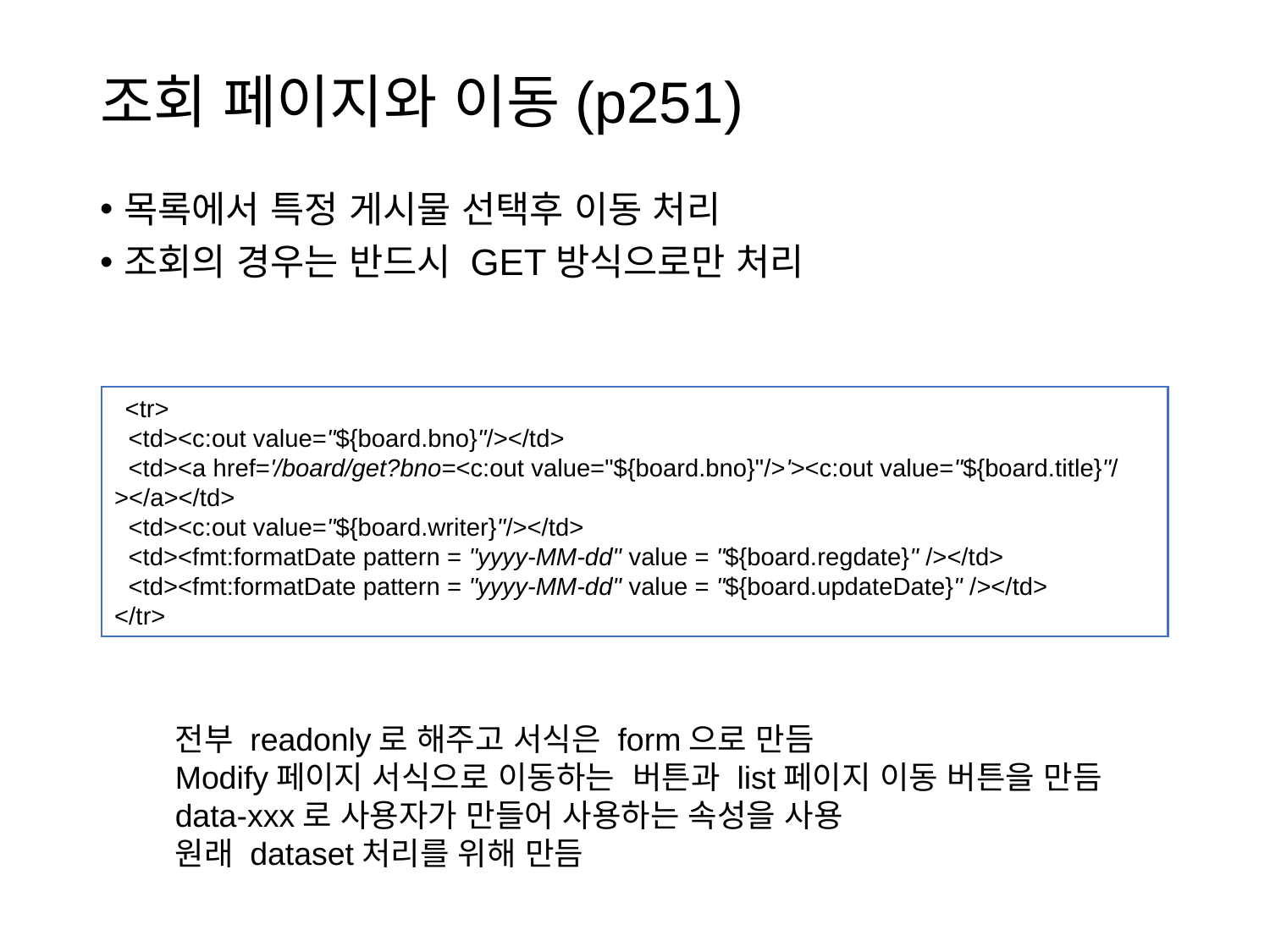

# 조회 페이지와 이동(p251)
목록에서 특정 게시물 선택후 이동 처리
조회의 경우는 반드시 GET방식으로만 처리
 <tr>
  <td><c:out value="${board.bno}"/></td>
  <td><a href='/board/get?bno=<c:out value="${board.bno}"/>'><c:out value="${board.title}"/></a></td>
  <td><c:out value="${board.writer}"/></td>
  <td><fmt:formatDate pattern = "yyyy-MM-dd" value = "${board.regdate}" /></td>
  <td><fmt:formatDate pattern = "yyyy-MM-dd" value = "${board.updateDate}" /></td>
</tr>
전부 readonly로 해주고 서식은 form으로 만듬
Modify페이지 서식으로 이동하는  버튼과 list페이지 이동 버튼을 만듬
data-xxx로 사용자가 만들어 사용하는 속성을 사용
원래 dataset처리를 위해 만듬